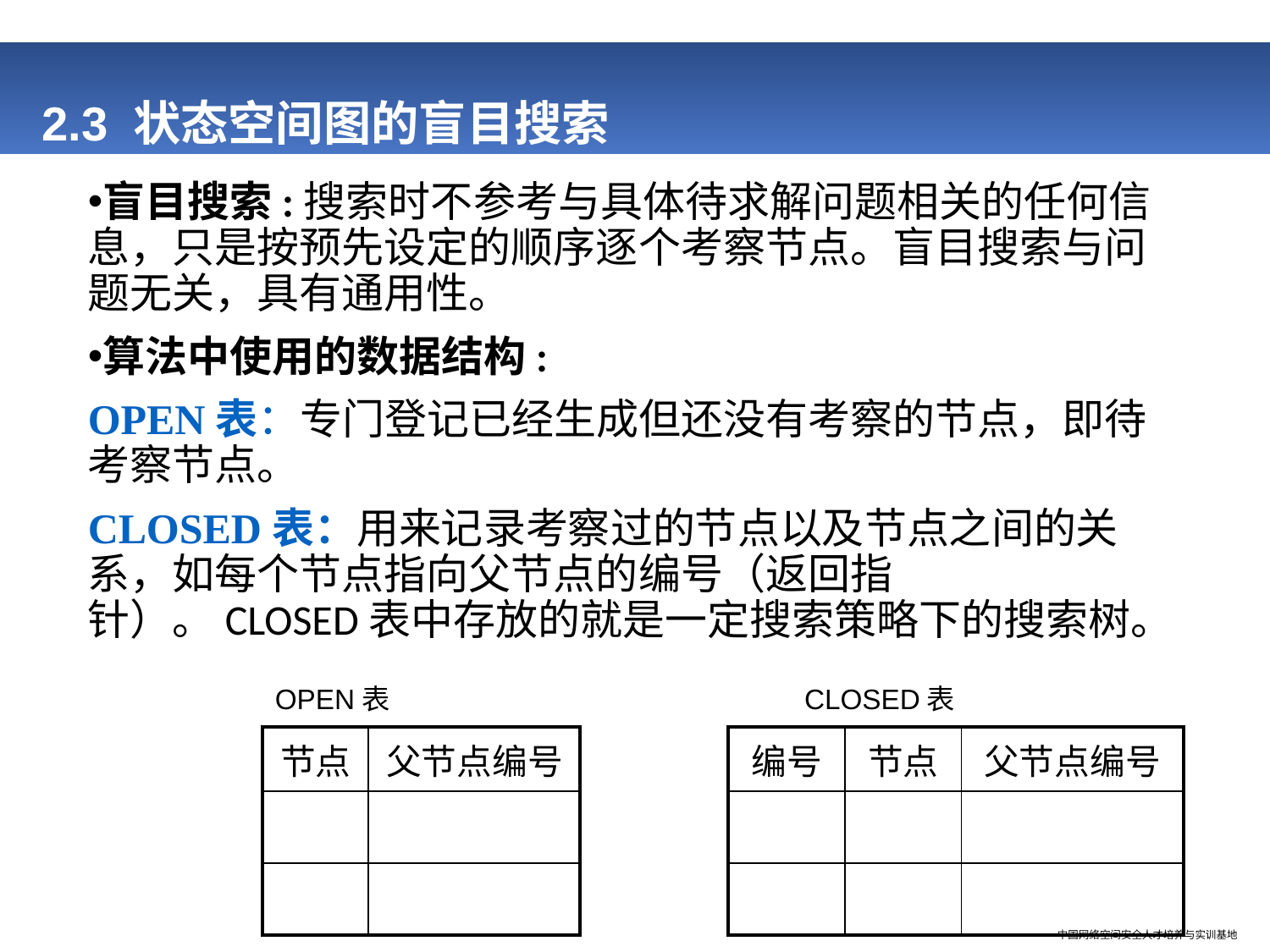

# 2.3 状态空间图的盲目搜索
盲目搜索:搜索时不参考与具体待求解问题相关的任何信息，只是按预先设定的顺序逐个考察节点。盲目搜索与问题无关，具有通用性。
算法中使用的数据结构:
OPEN表：专门登记已经生成但还没有考察的节点，即待考察节点。
CLOSED表：用来记录考察过的节点以及节点之间的关系，如每个节点指向父节点的编号（返回指针）。CLOSED表中存放的就是一定搜索策略下的搜索树。

OPEN表
CLOSED表
| 节点 | 父节点编号 |
| --- | --- |
|  |  |
|  |  |
| 编号 | 节点 | 父节点编号 |
| --- | --- | --- |
|  |  |  |
|  |  |  |